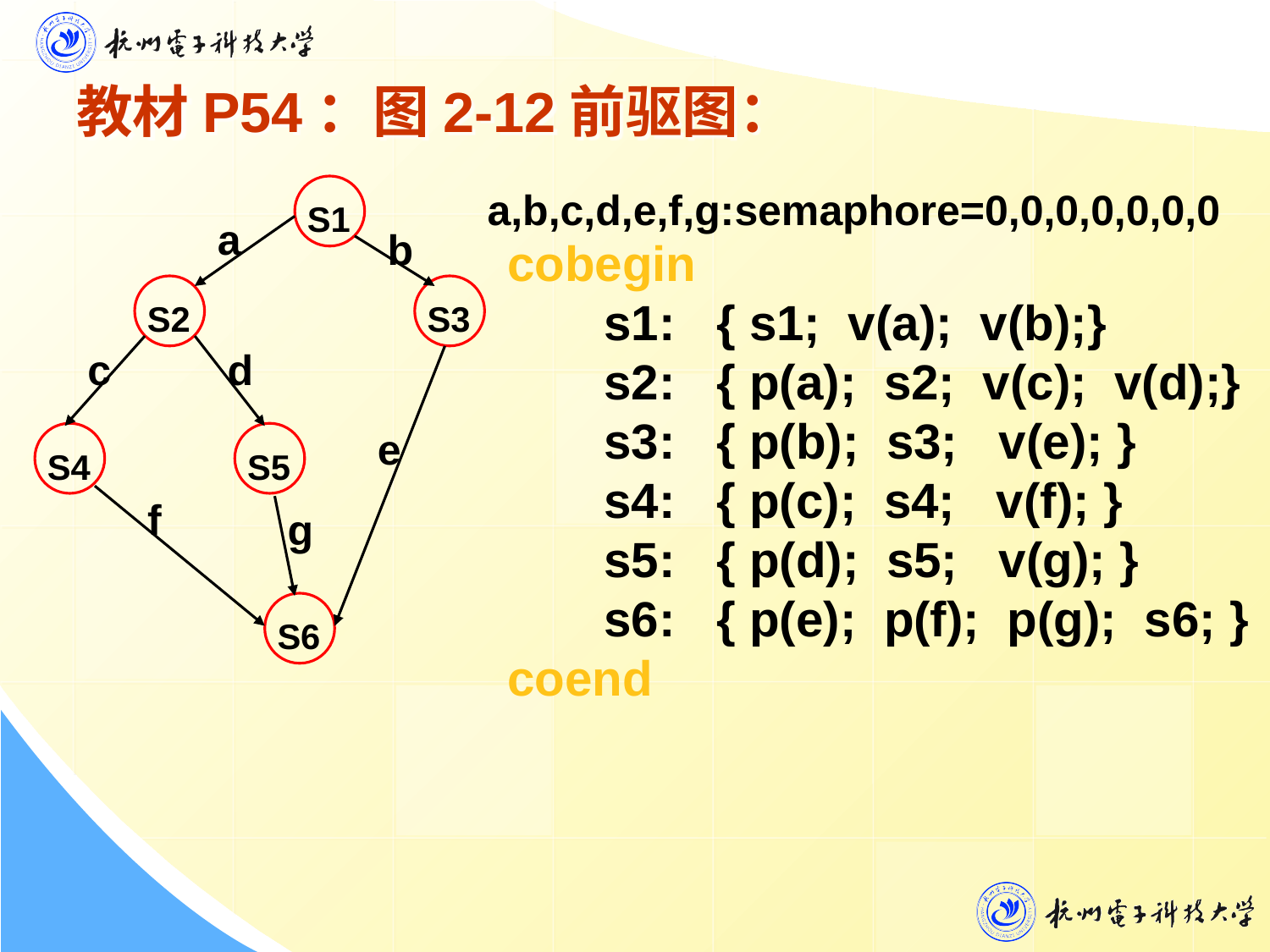

# 教材P54：图2-12前驱图：
a,b,c,d,e,f,g:semaphore=0,0,0,0,0,0,0
S1

S2
S3

S4
S5

S6

a
b
c
d
e
f
g
cobegin
       s1:   { s1;  v(a);  v(b);}
       s2:   { p(a);  s2;  v(c);  v(d);}
       s3:   { p(b);  s3;   v(e); }
       s4:   { p(c);  s4;   v(f); }
       s5:   { p(d);  s5;   v(g); }
       s6:   { p(e);  p(f);  p(g);  s6; }
coend